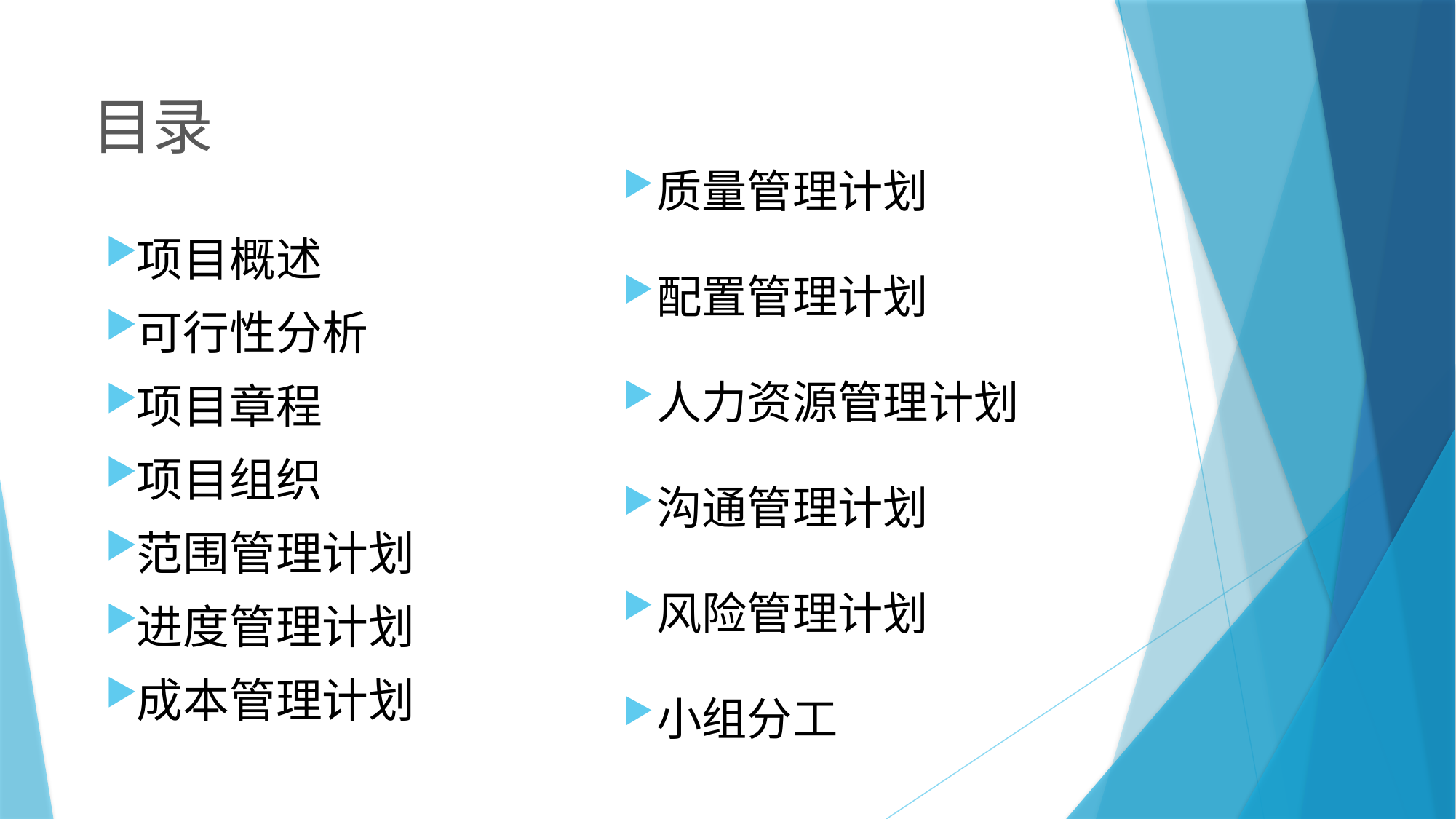

# 目录
质量管理计划
配置管理计划
人力资源管理计划
沟通管理计划
风险管理计划
小组分工

项目概述
可行性分析
项目章程
项目组织
范围管理计划
进度管理计划
成本管理计划